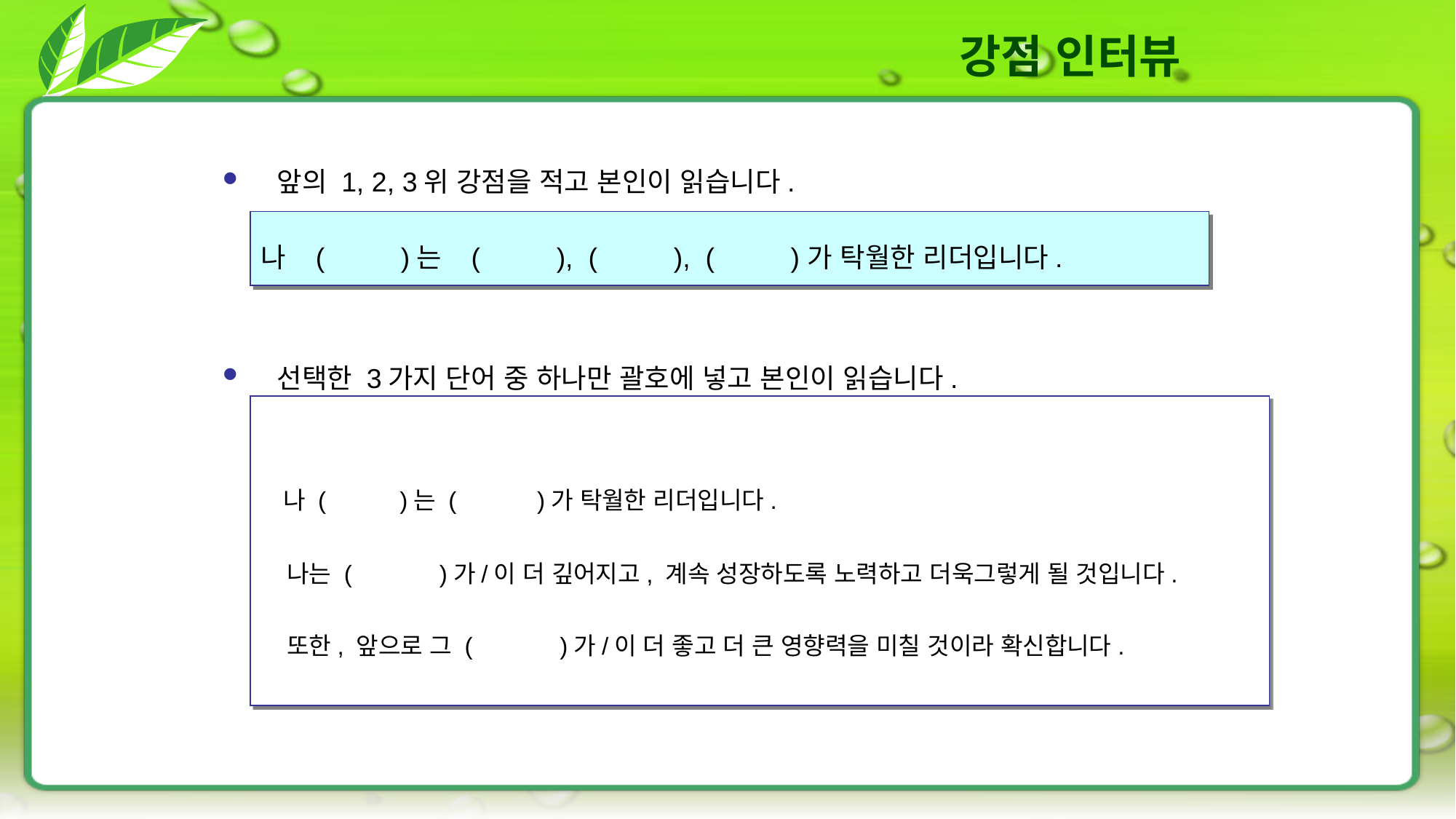

강점 인터뷰
앞의 1, 2, 3위 강점을 적고 본인이 읽습니다.
나   (          )는   (          ),  (          ),  (          )가 탁월한 리더입니다.
선택한 3가지 단어 중 하나만 괄호에 넣고 본인이 읽습니다.
   나 (           )는 (            )가 탁월한 리더입니다.
   나는 (             )가/이 더 깊어지고, 계속 성장하도록 노력하고 더욱그렇게 될 것입니다.
   또한, 앞으로 그 (             )가/이 더 좋고 더 큰 영향력을 미칠 것이라 확신합니다.